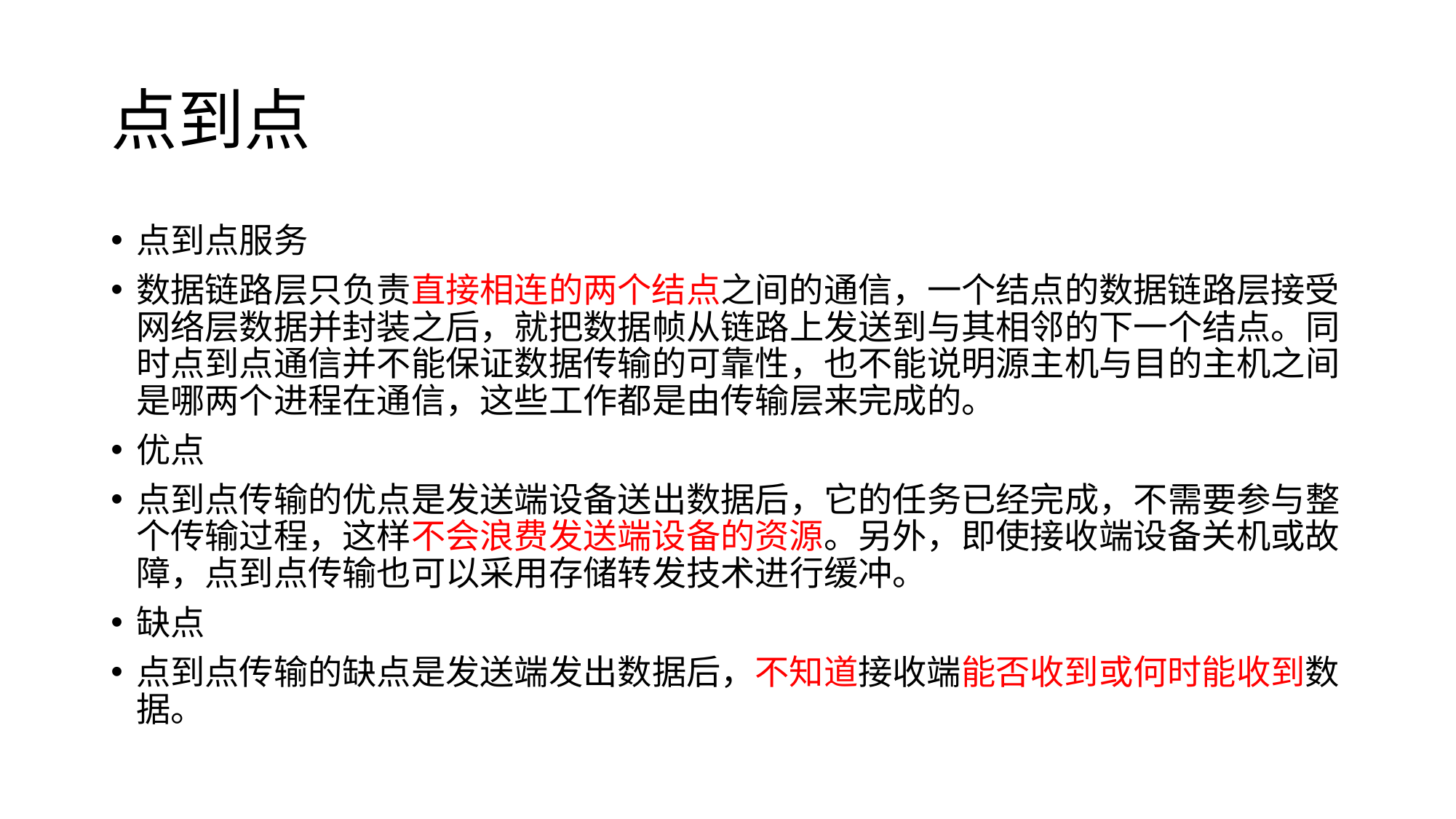

# 点到点
点到点服务
数据链路层只负责直接相连的两个结点之间的通信，一个结点的数据链路层接受网络层数据并封装之后，就把数据帧从链路上发送到与其相邻的下一个结点。同时点到点通信并不能保证数据传输的可靠性，也不能说明源主机与目的主机之间是哪两个进程在通信，这些工作都是由传输层来完成的。
优点
点到点传输的优点是发送端设备送出数据后，它的任务已经完成，不需要参与整个传输过程，这样不会浪费发送端设备的资源。另外，即使接收端设备关机或故障，点到点传输也可以采用存储转发技术进行缓冲。
缺点
点到点传输的缺点是发送端发出数据后，不知道接收端能否收到或何时能收到数据。